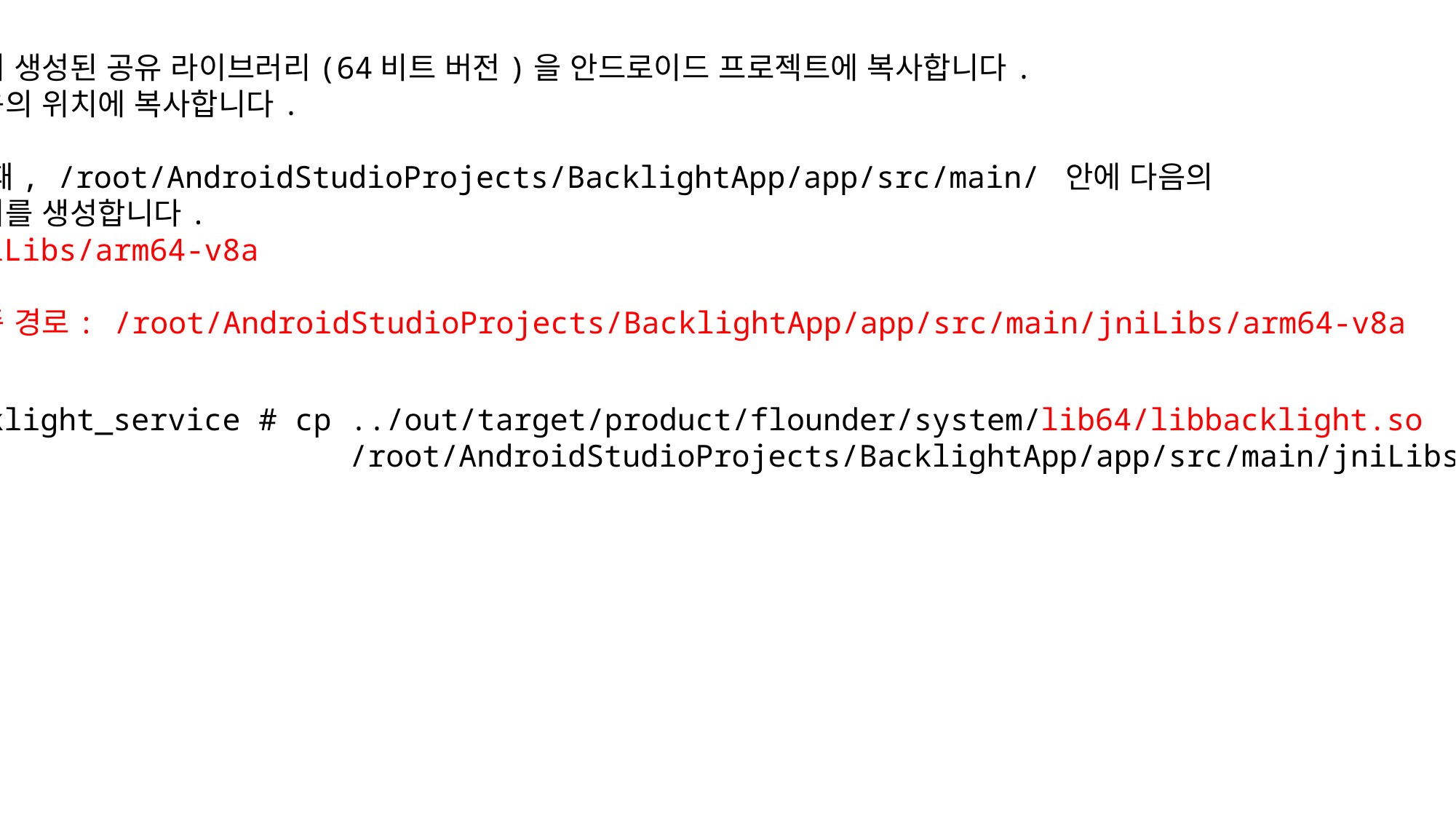

이제 생성된 공유 라이브러리(64비트 버전)을 안드로이드 프로젝트에 복사합니다.
다음의 위치에 복사합니다.

이 때, /root/AndroidStudioProjects/BacklightApp/app/src/main/ 안에 다음의
폴더를 생성합니다.
jniLibs/arm64-v8a

최종 경로: /root/AndroidStudioProjects/BacklightApp/app/src/main/jniLibs/arm64-v8a
/backlight_service # cp ../out/target/product/flounder/system/lib64/libbacklight.so
                        /root/AndroidStudioProjects/BacklightApp/app/src/main/jniLibs/arm64-v8a